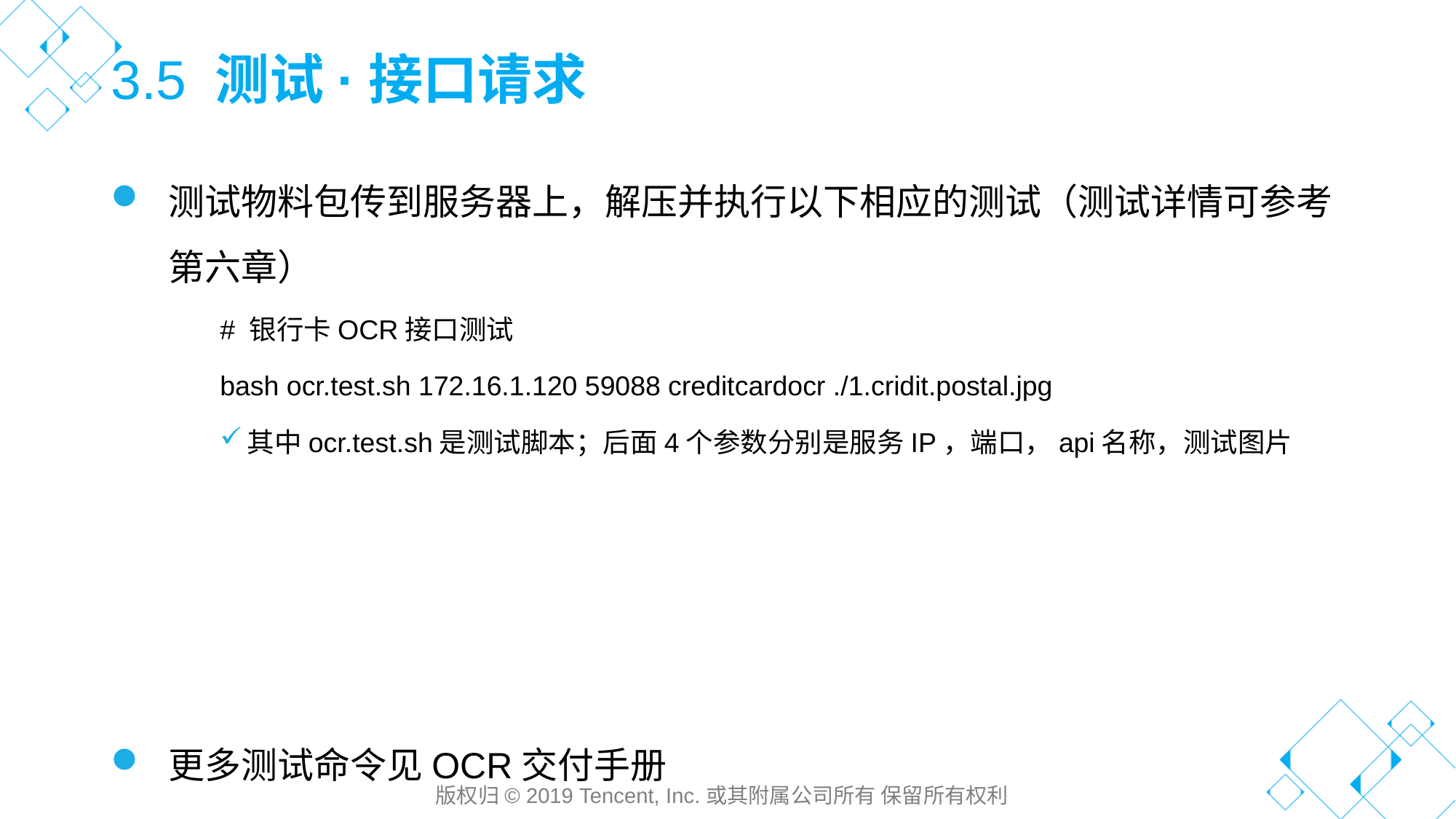

# 3.5 测试·接口请求
测试物料包传到服务器上，解压并执行以下相应的测试（测试详情可参考第六章）
# 银行卡OCR接口测试
bash ocr.test.sh 172.16.1.120 59088 creditcardocr ./1.cridit.postal.jpg
其中ocr.test.sh是测试脚本；后面4个参数分别是服务IP，端口，api名称，测试图片

更多测试命令见OCR交付手册